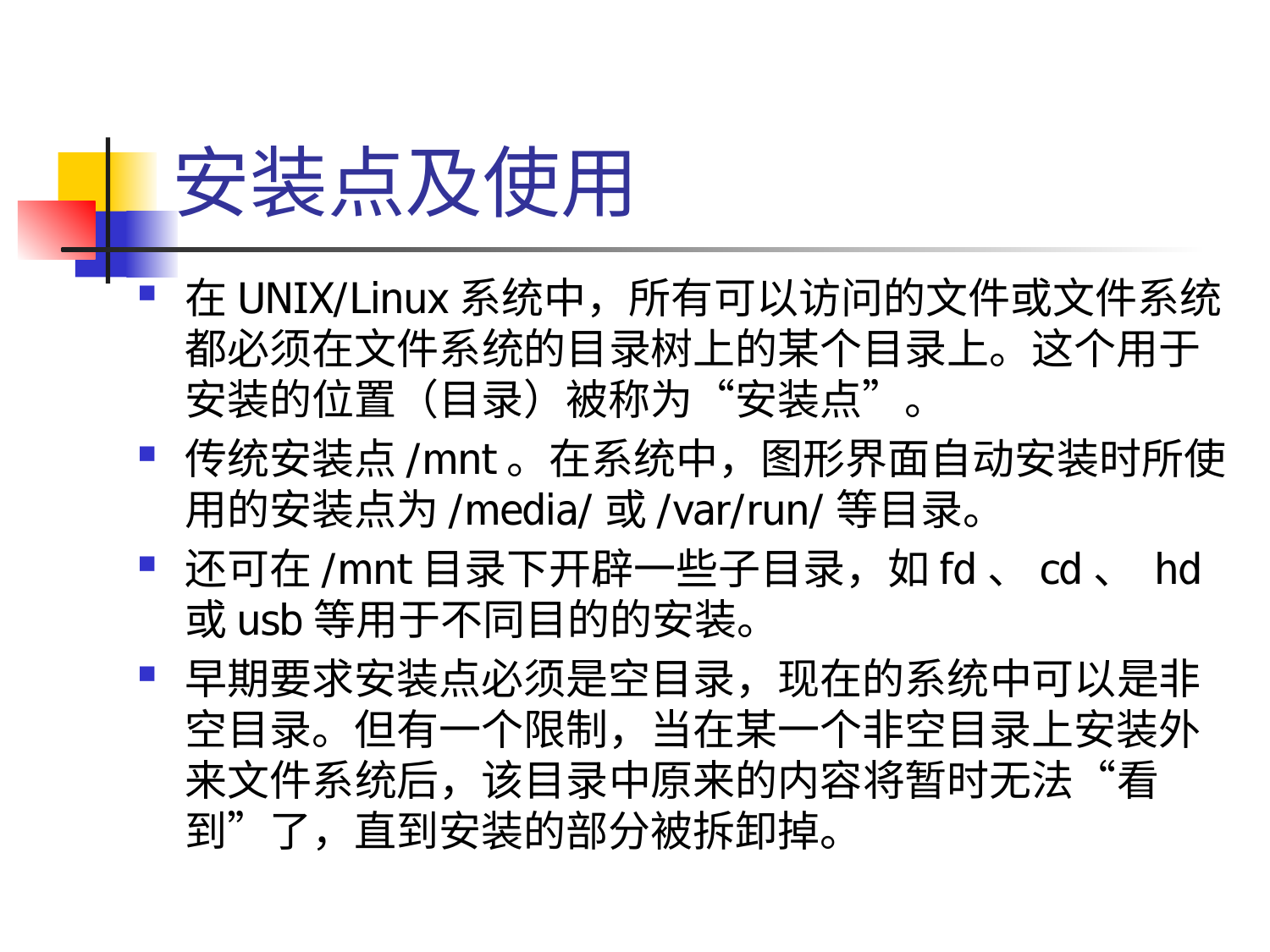

# 安装点及使用
在UNIX/Linux系统中，所有可以访问的文件或文件系统都必须在文件系统的目录树上的某个目录上。这个用于安装的位置（目录）被称为“安装点”。
传统安装点/mnt。在系统中，图形界面自动安装时所使用的安装点为/media/或/var/run/等目录。
还可在/mnt目录下开辟一些子目录，如fd、cd、 hd或usb等用于不同目的的安装。
早期要求安装点必须是空目录，现在的系统中可以是非空目录。但有一个限制，当在某一个非空目录上安装外来文件系统后，该目录中原来的内容将暂时无法“看到”了，直到安装的部分被拆卸掉。